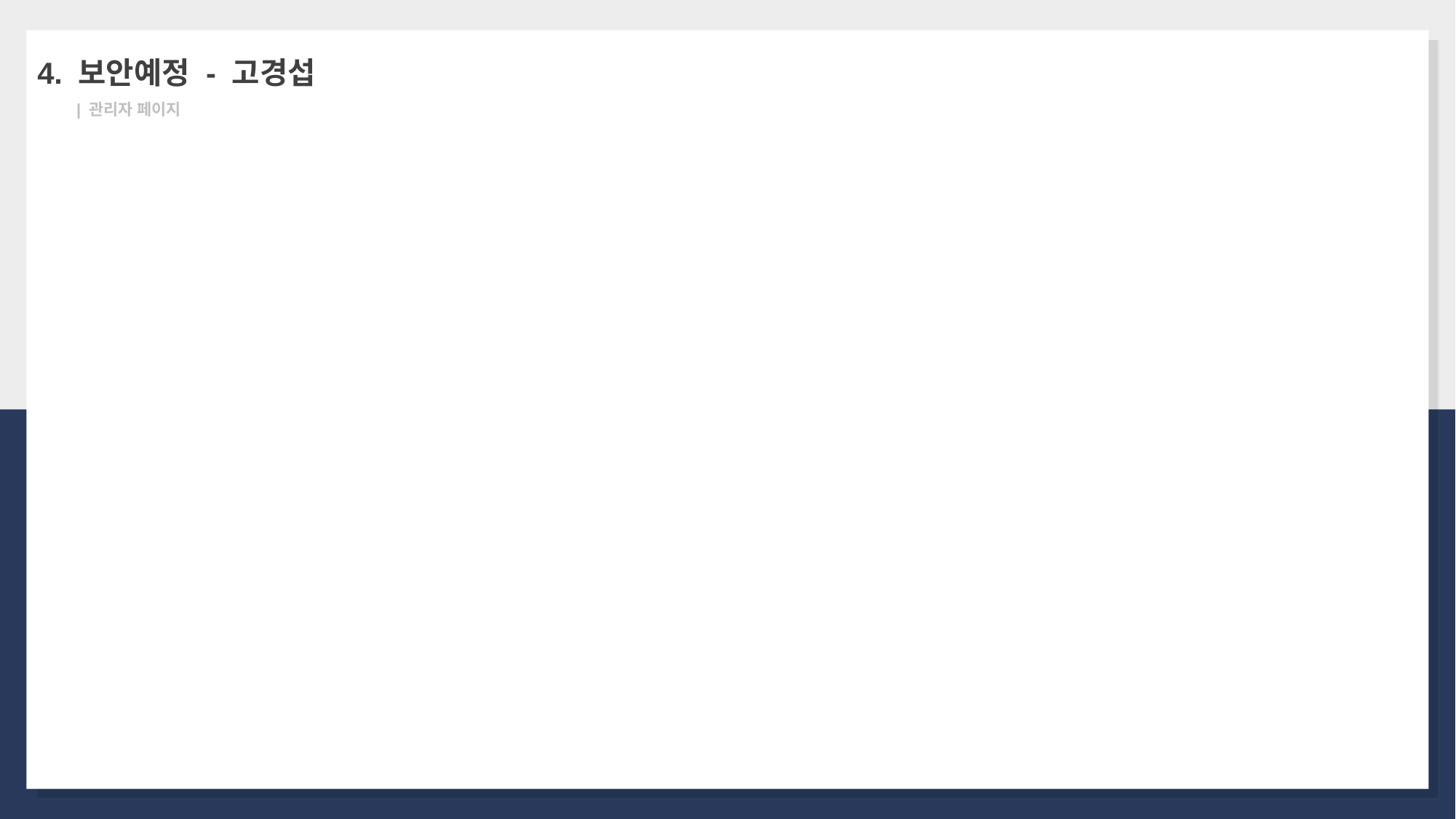

4. 보안예정 - 고경섭
              | 관리자 페이지